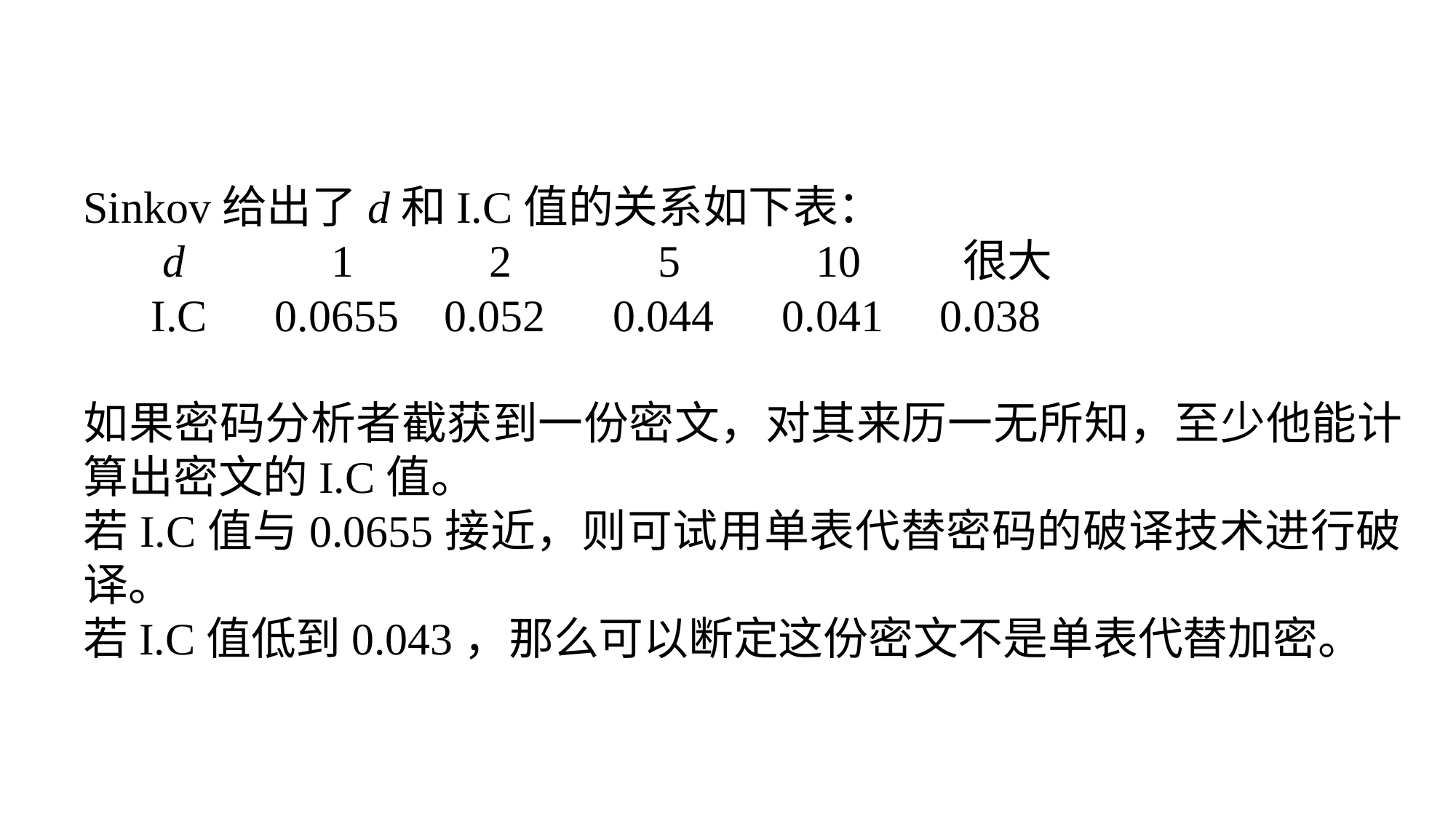

Sinkov给出了d和I.C值的关系如下表：
       d             1            2             5            10        很大
      I.C      0.0655    0.052      0.044      0.041     0.038

如果密码分析者截获到一份密文，对其来历一无所知，至少他能计算出密文的I.C值。
若I.C值与0.0655接近，则可试用单表代替密码的破译技术进行破译。
若I.C值低到0.043，那么可以断定这份密文不是单表代替加密。